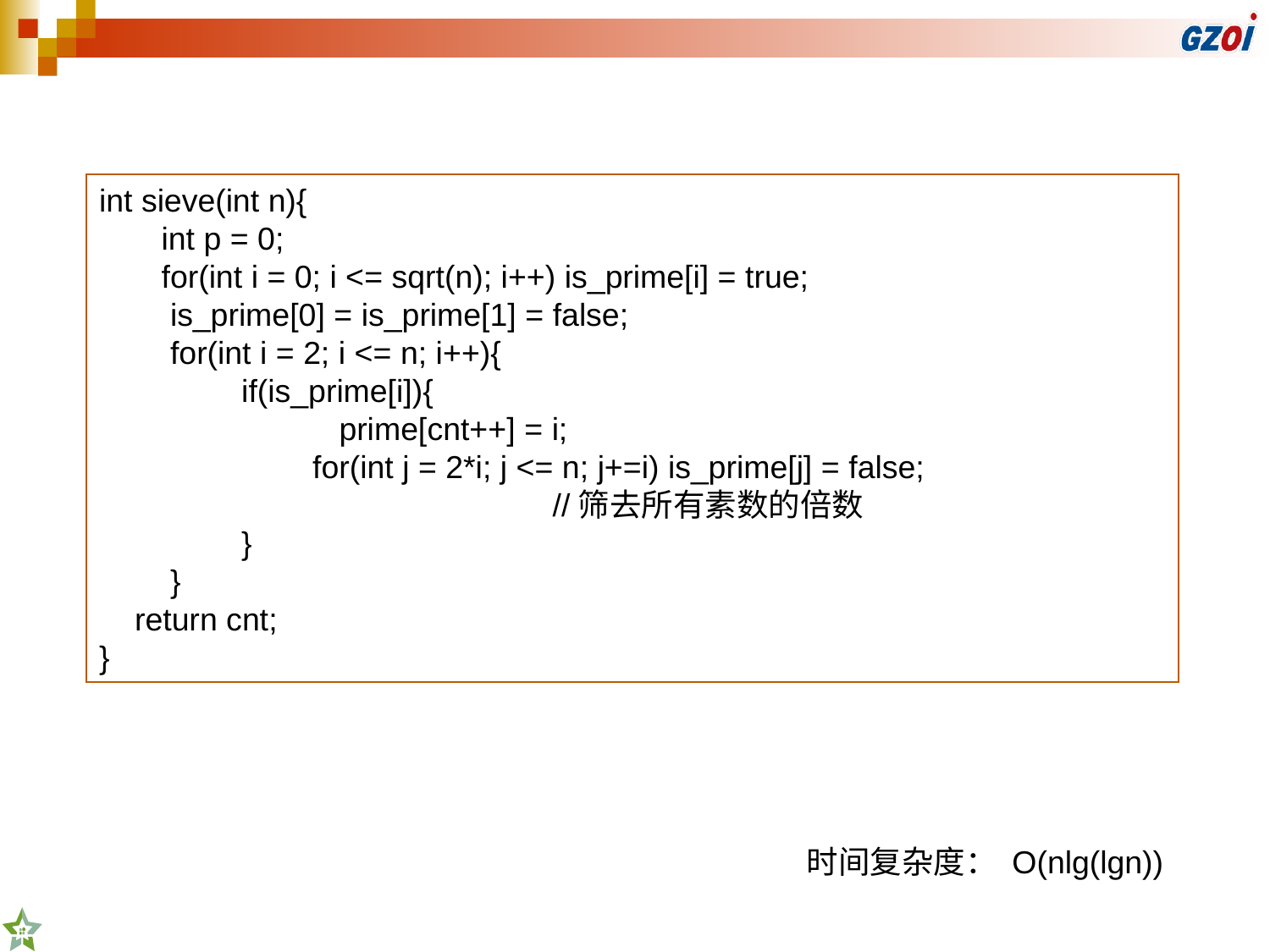

int sieve(int n){
       int p = 0;
       for(int i = 0; i <= sqrt(n); i++) is_prime[i] = true;
        is_prime[0] = is_prime[1] = false;
        for(int i = 2; i <= n; i++){
                if(is_prime[i]){
                           prime[cnt++] = i;
                        for(int j = 2*i; j <= n; j+=i) is_prime[j] = false;
                                                   //筛去所有素数的倍数
                }
        }
    return cnt;
}
时间复杂度： O(nlg(lgn))